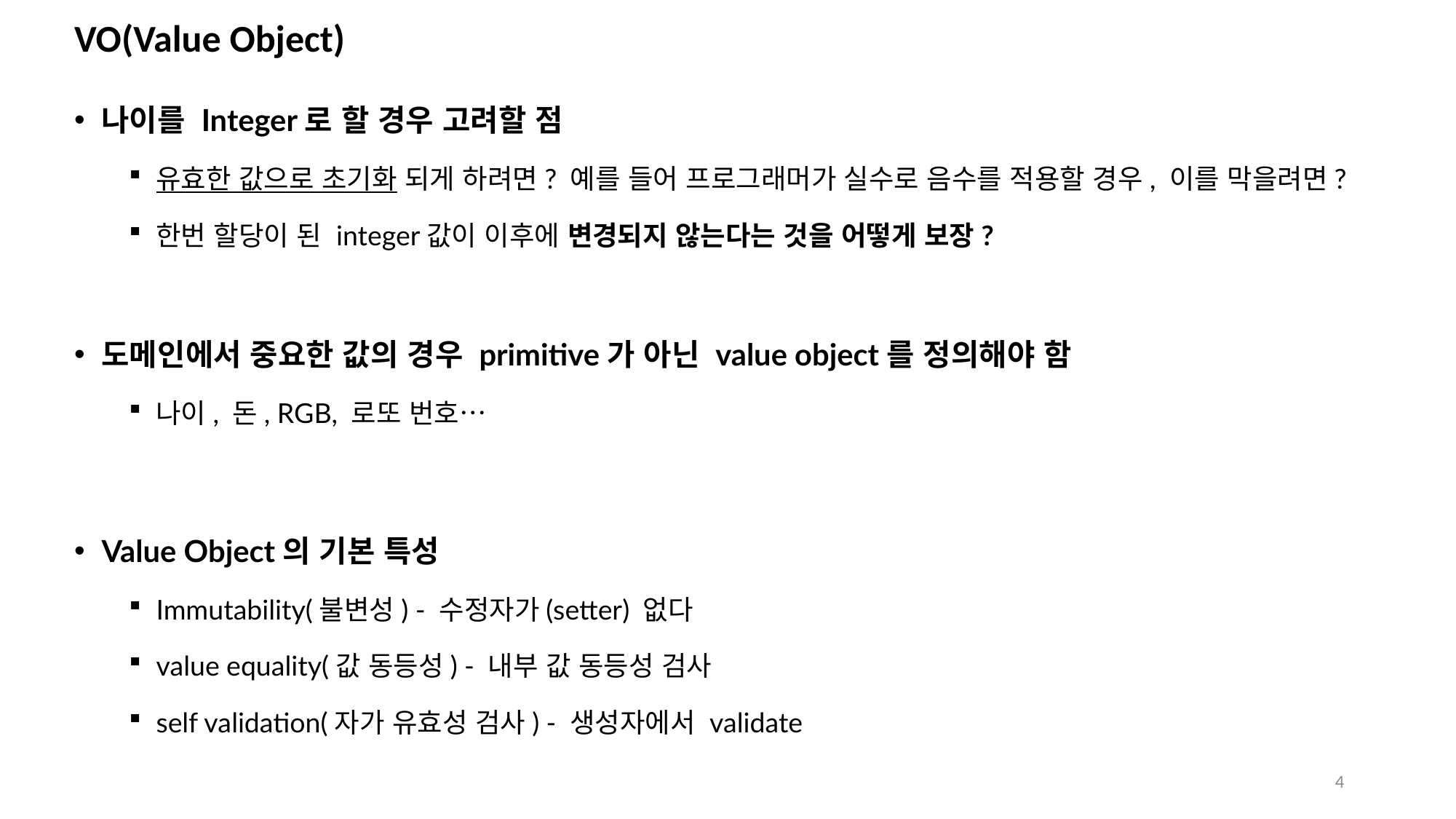

# VO(Value Object)
나이를 Integer로 할 경우 고려할 점
유효한 값으로 초기화 되게 하려면? 예를 들어 프로그래머가 실수로 음수를 적용할 경우, 이를 막을려면?
한번 할당이 된 integer값이 이후에 변경되지 않는다는 것을 어떻게 보장?

도메인에서 중요한 값의 경우 primitive가 아닌 value object를 정의해야 함
나이, 돈, RGB, 로또 번호…

Value Object의 기본 특성
Immutability(불변성) - 수정자가(setter) 없다
value equality(값 동등성) - 내부 값 동등성 검사
self validation(자가 유효성 검사) - 생성자에서 validate

4